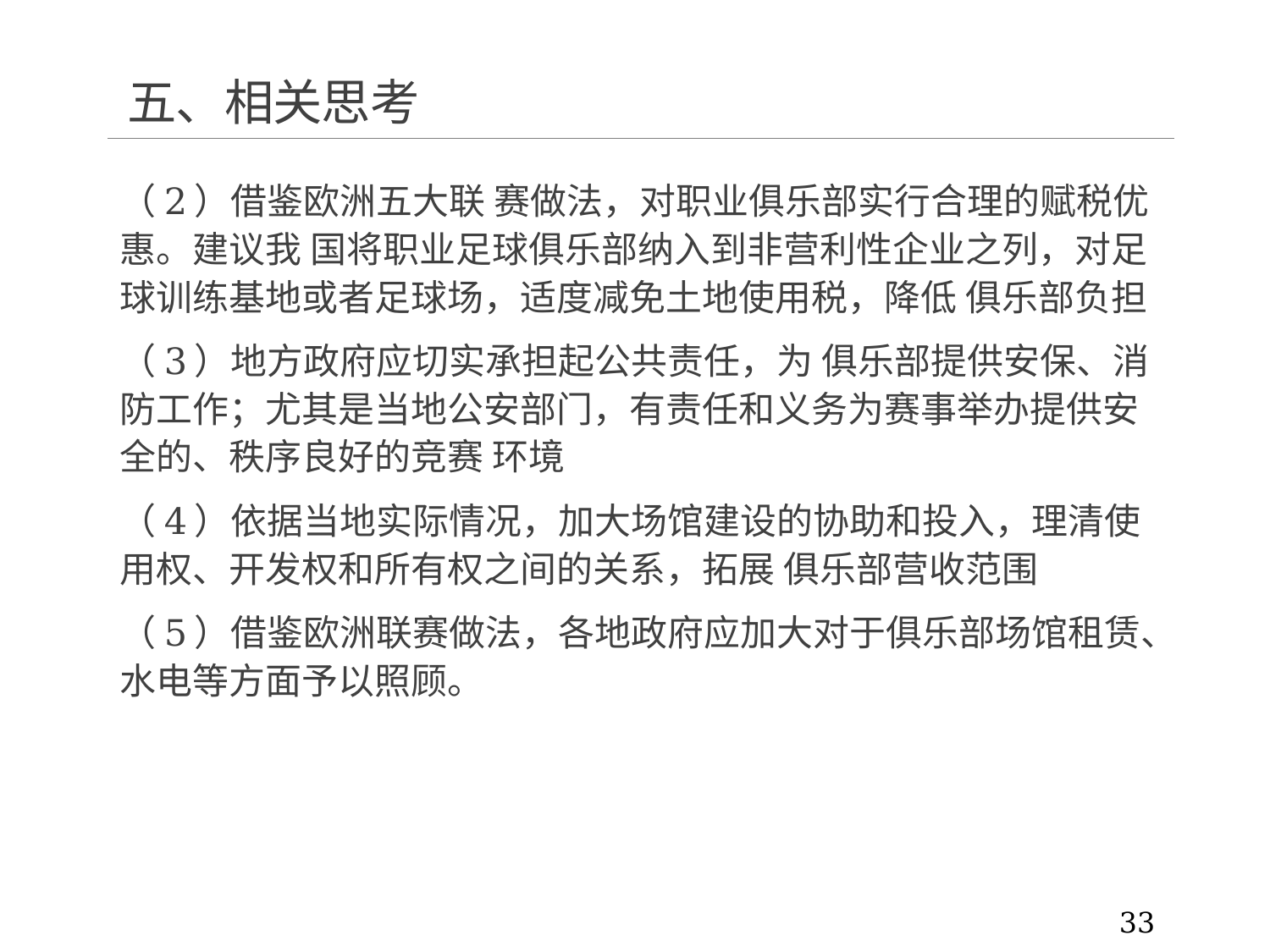

# 五、相关思考
（2）借鉴欧洲五大联 赛做法，对职业俱乐部实行合理的赋税优惠。建议我 国将职业足球俱乐部纳入到非营利性企业之列，对足球训练基地或者足球场，适度减免土地使用税，降低 俱乐部负担
（3）地方政府应切实承担起公共责任，为 俱乐部提供安保、消防工作；尤其是当地公安部门，有责任和义务为赛事举办提供安全的、秩序良好的竞赛 环境
（4）依据当地实际情况，加大场馆建设的协助和投入，理清使用权、开发权和所有权之间的关系，拓展 俱乐部营收范围
（5）借鉴欧洲联赛做法，各地政府应加大对于俱乐部场馆租赁、水电等方面予以照顾。
33